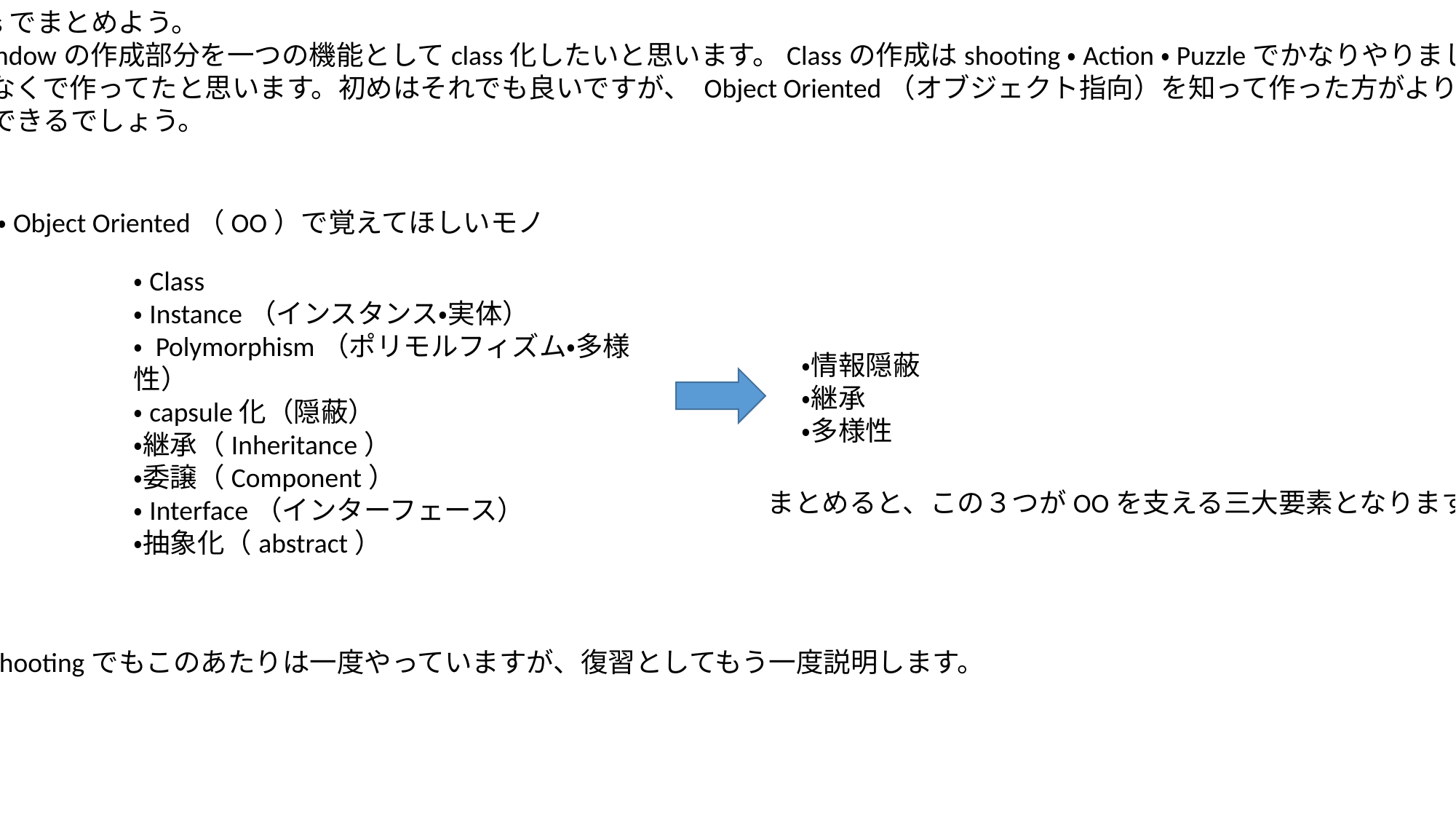

・classでまとめよう。
　windowの作成部分を一つの機能としてclass化したいと思います。Classの作成はshooting・Action・Puzzleでかなりやりましたが、
何となくで作ってたと思います。初めはそれでも良いですが、 Object Oriented（オブジェクト指向）を知って作った方がより良いモ
ノができるでしょう。
・Object Oriented（OO）で覚えてほしいモノ
・Class
・Instance（インスタンス・実体）
・ Polymorphism（ポリモルフィズム・多様性）
・capsule化（隠蔽）
・継承（Inheritance）
・委譲（Component）
・Interface（インターフェース）
・抽象化（abstract）
・情報隠蔽
・継承
・多様性

まとめると、この３つがOOを支える三大要素となります。
Shootingでもこのあたりは一度やっていますが、復習としてもう一度説明します。